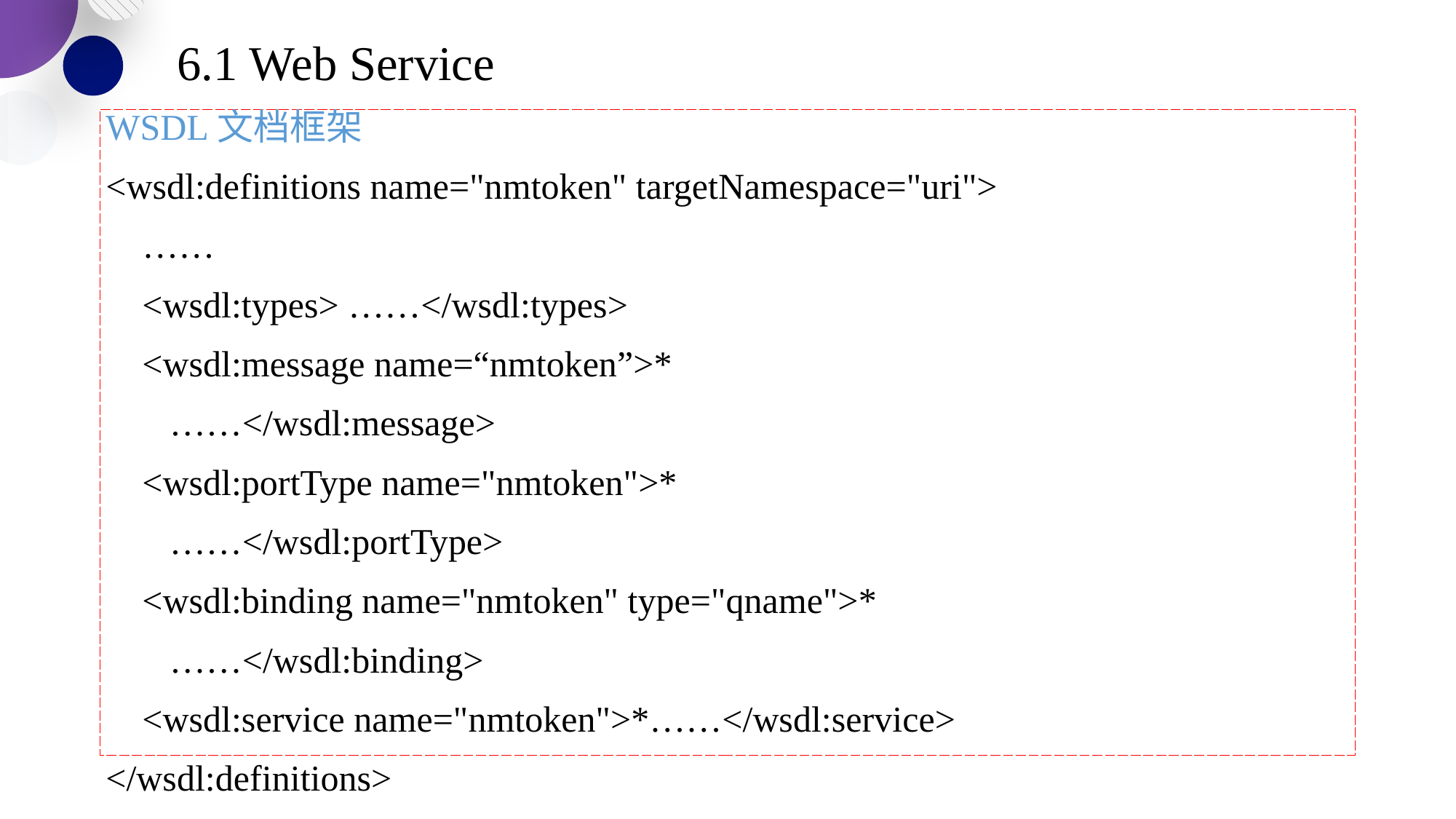

6.1 Web Service
WSDL文档框架
<wsdl:definitions name="nmtoken" targetNamespace="uri">
    ……
    <wsdl:types> ……</wsdl:types>
    <wsdl:message name=“nmtoken”>*
       ……</wsdl:message>
    <wsdl:portType name="nmtoken">*
       ……</wsdl:portType>
    <wsdl:binding name="nmtoken" type="qname">*
       ……</wsdl:binding>
    <wsdl:service name="nmtoken">*……</wsdl:service>
</wsdl:definitions>